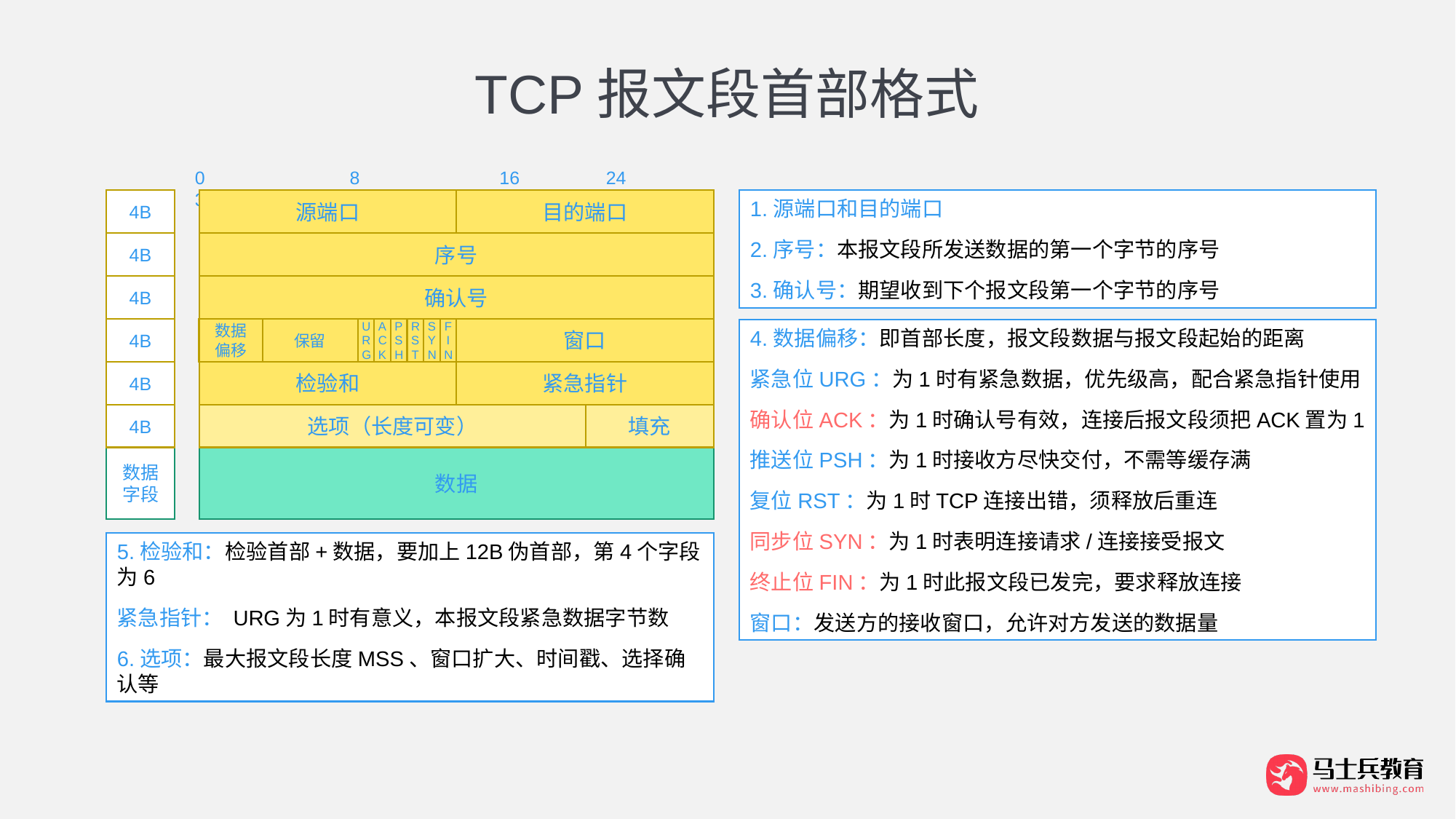

# TCP报文段首部格式
0	         8	                 16                 24	                   31
源端口
目的端口
4B
序号
4B
确认号
4B
数据
偏移
保留
URG
ACK
PSH
RST
SYN
F
IN
窗口
4B
检验和
紧急指针
4B
选项（长度可变）
填充
4B
数据字段
数据
1.源端口和目的端口
2.序号：本报文段所发送数据的第一个字节的序号
3.确认号：期望收到下个报文段第一个字节的序号
4.数据偏移：即首部长度，报文段数据与报文段起始的距离
紧急位URG：为1时有紧急数据，优先级高，配合紧急指针使用
确认位ACK：为1时确认号有效，连接后报文段须把ACK置为1
推送位PSH：为1时接收方尽快交付，不需等缓存满
复位RST：为1时TCP连接出错，须释放后重连
同步位SYN：为1时表明连接请求/连接接受报文
终止位FIN：为1时此报文段已发完，要求释放连接
窗口：发送方的接收窗口，允许对方发送的数据量
5.检验和：检验首部+数据，要加上12B伪首部，第4个字段为6
紧急指针： URG为1时有意义，本报文段紧急数据字节数
6.选项：最大报文段长度MSS、窗口扩大、时间戳、选择确认等